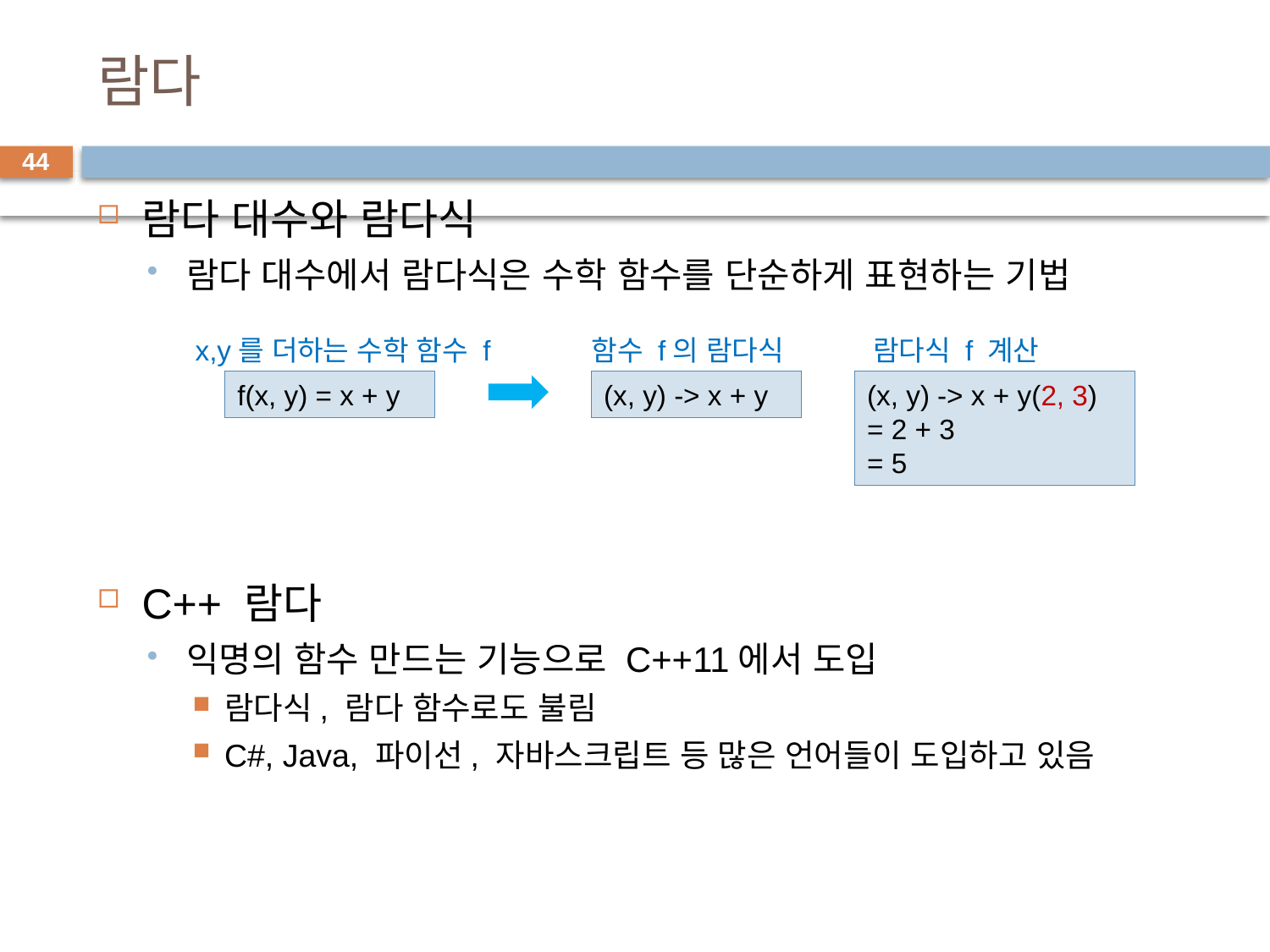

# 람다
44
람다 대수와 람다식
람다 대수에서 람다식은 수학 함수를 단순하게 표현하는 기법

C++ 람다
익명의 함수 만드는 기능으로 C++11에서 도입
람다식, 람다 함수로도 불림
C#, Java, 파이선, 자바스크립트 등 많은 언어들이 도입하고 있음

x,y를 더하는 수학 함수 f
함수 f의 람다식
람다식 f 계산
f(x, y) = x + y
(x, y) -> x + y
(x, y) -> x + y(2, 3)
= 2 + 3
= 5